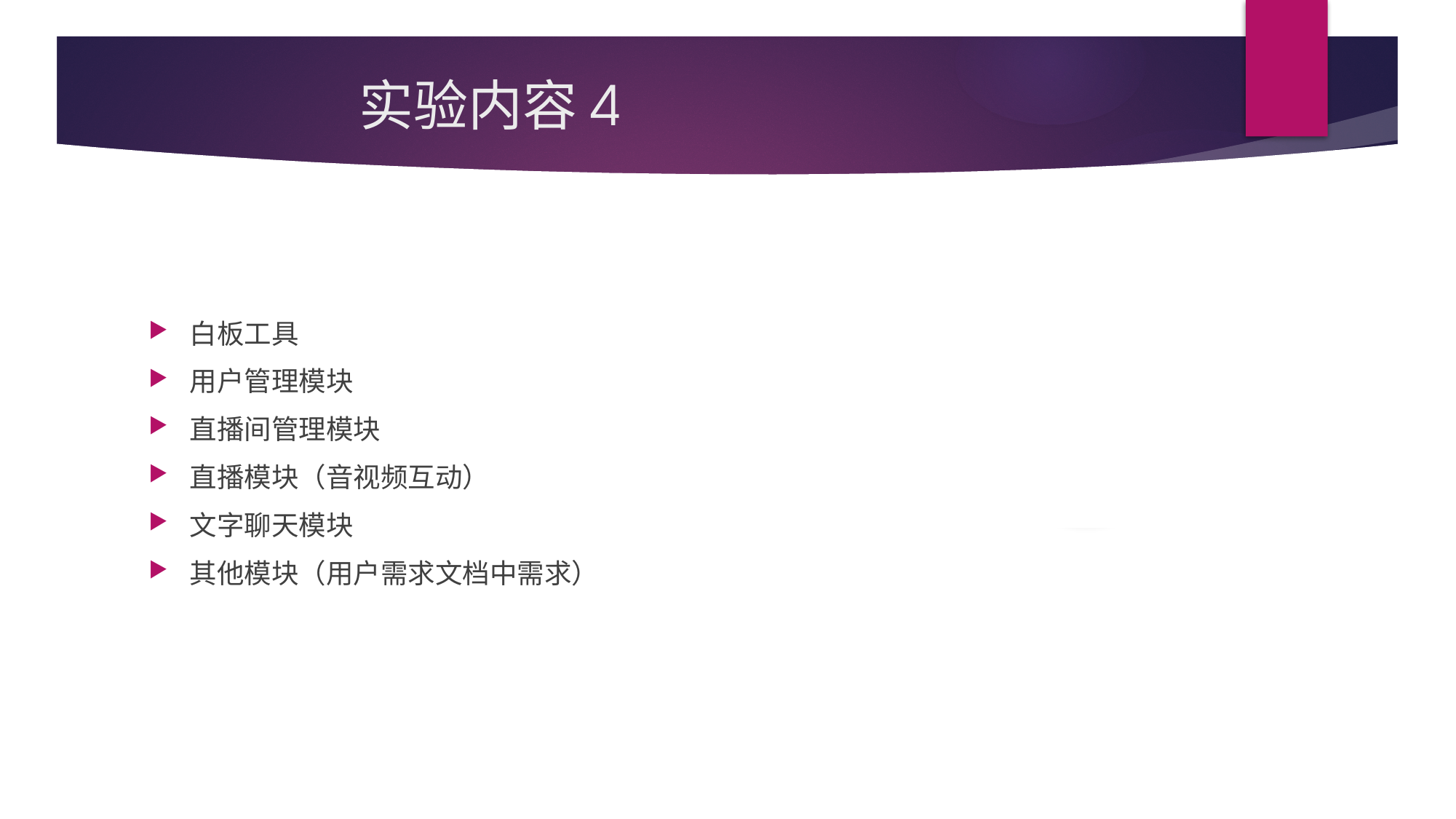

# 实验内容4
白板工具
用户管理模块
直播间管理模块
直播模块（音视频互动）
文字聊天模块
其他模块（用户需求文档中需求）